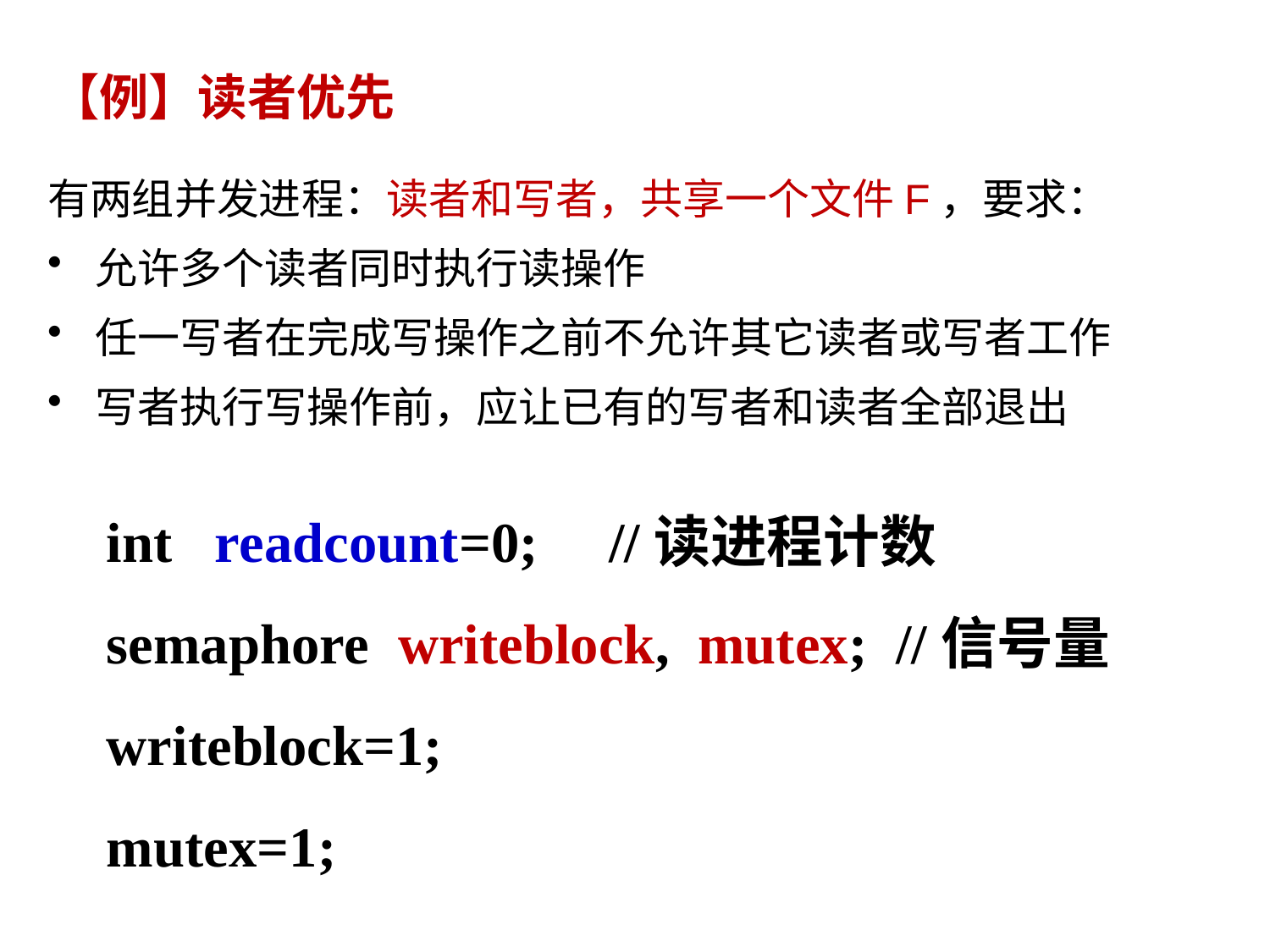

【例】读者优先
有两组并发进程：读者和写者，共享一个文件F，要求：
允许多个读者同时执行读操作
任一写者在完成写操作之前不允许其它读者或写者工作
写者执行写操作前，应让已有的写者和读者全部退出
int   readcount=0;     //读进程计数
semaphore  writeblock,  mutex;  //信号量
writeblock=1;
mutex=1;